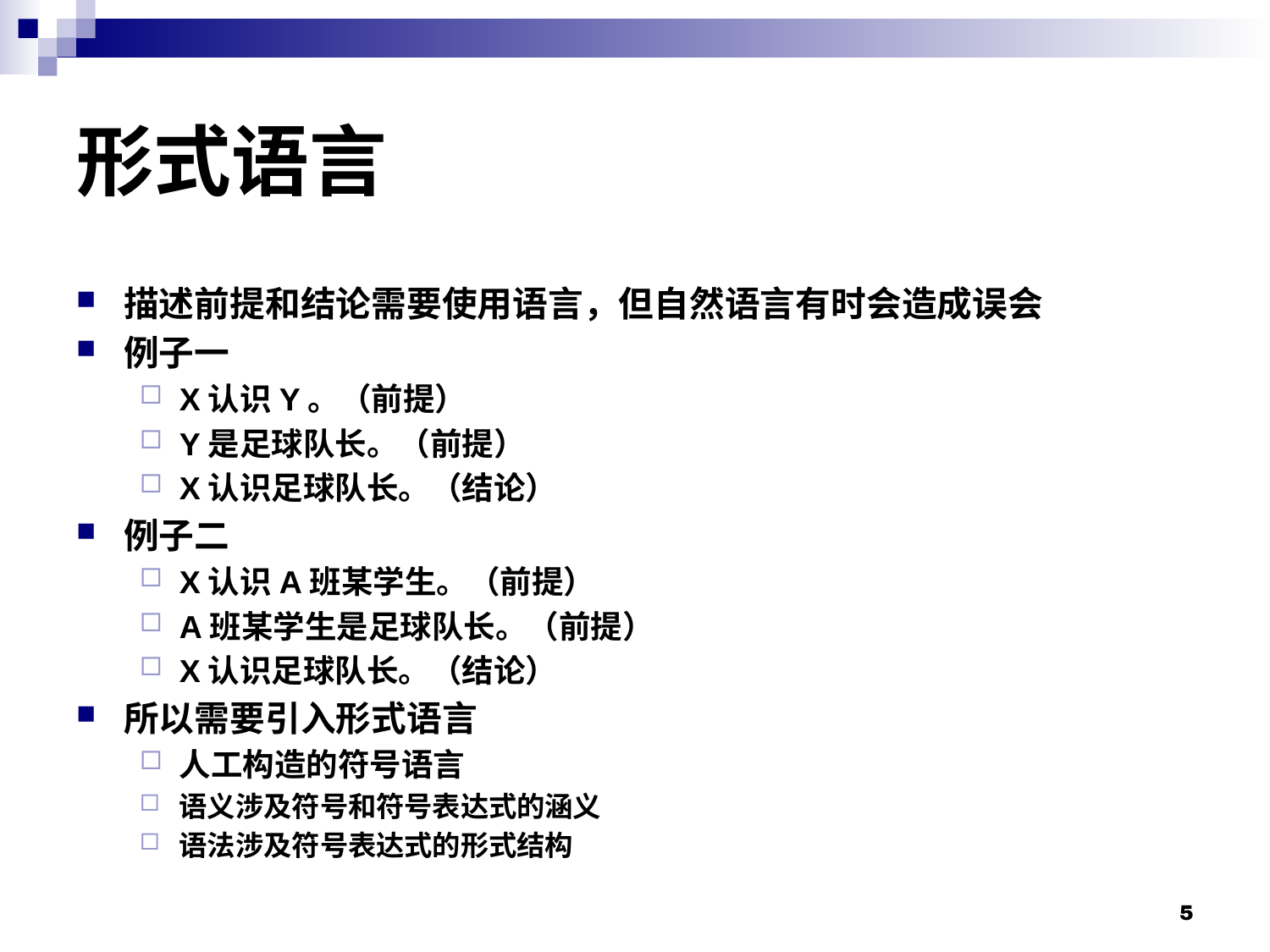

# 形式语言
描述前提和结论需要使用语言，但自然语言有时会造成误会
例子一
X认识Y。（前提）
Y是足球队长。（前提）
X认识足球队长。（结论）
例子二
X认识A班某学生。（前提）
A班某学生是足球队长。（前提）
X认识足球队长。（结论）
所以需要引入形式语言
人工构造的符号语言
语义涉及符号和符号表达式的涵义
语法涉及符号表达式的形式结构
5